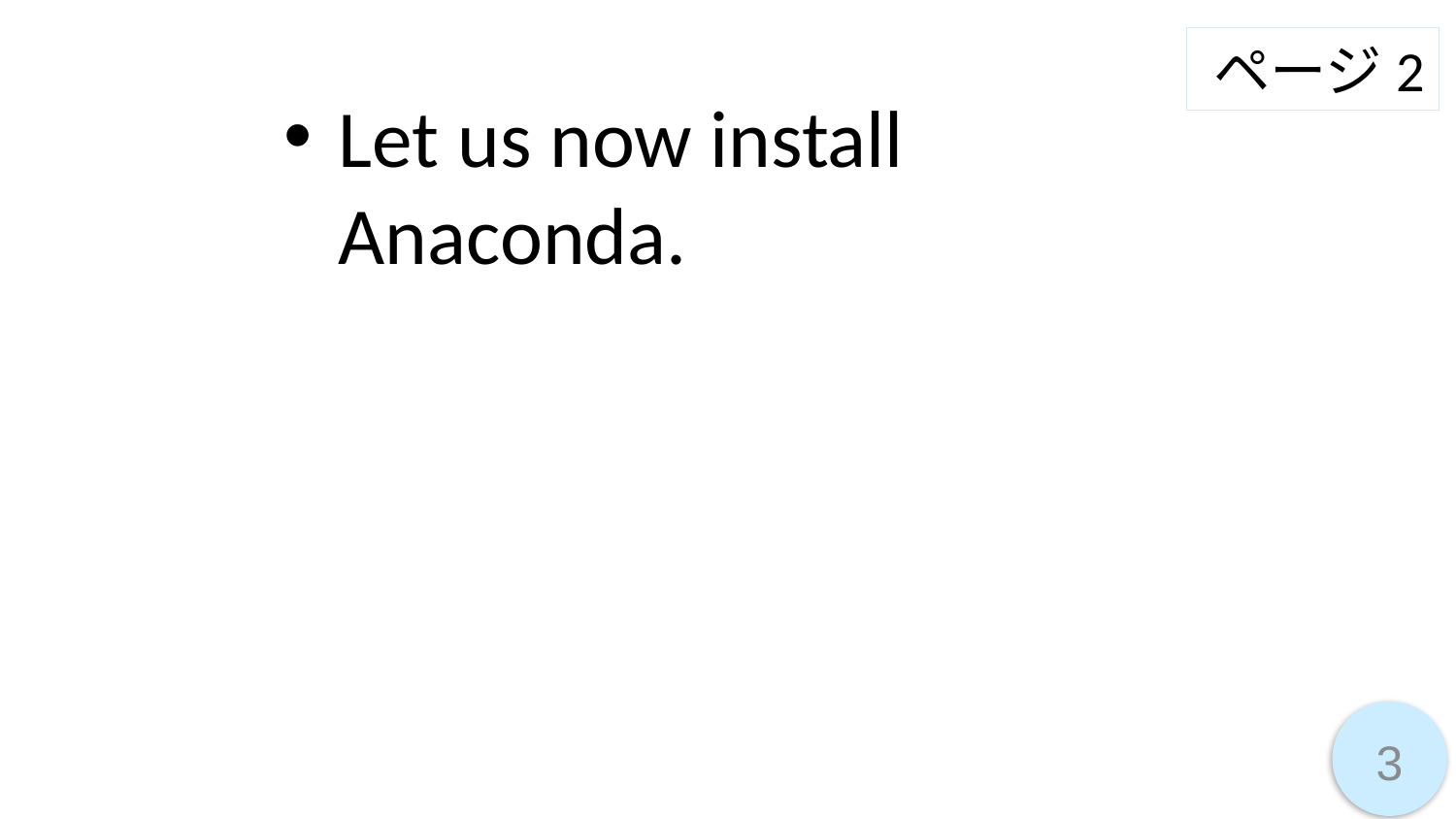

ページ2
Let us now install Anaconda.
3